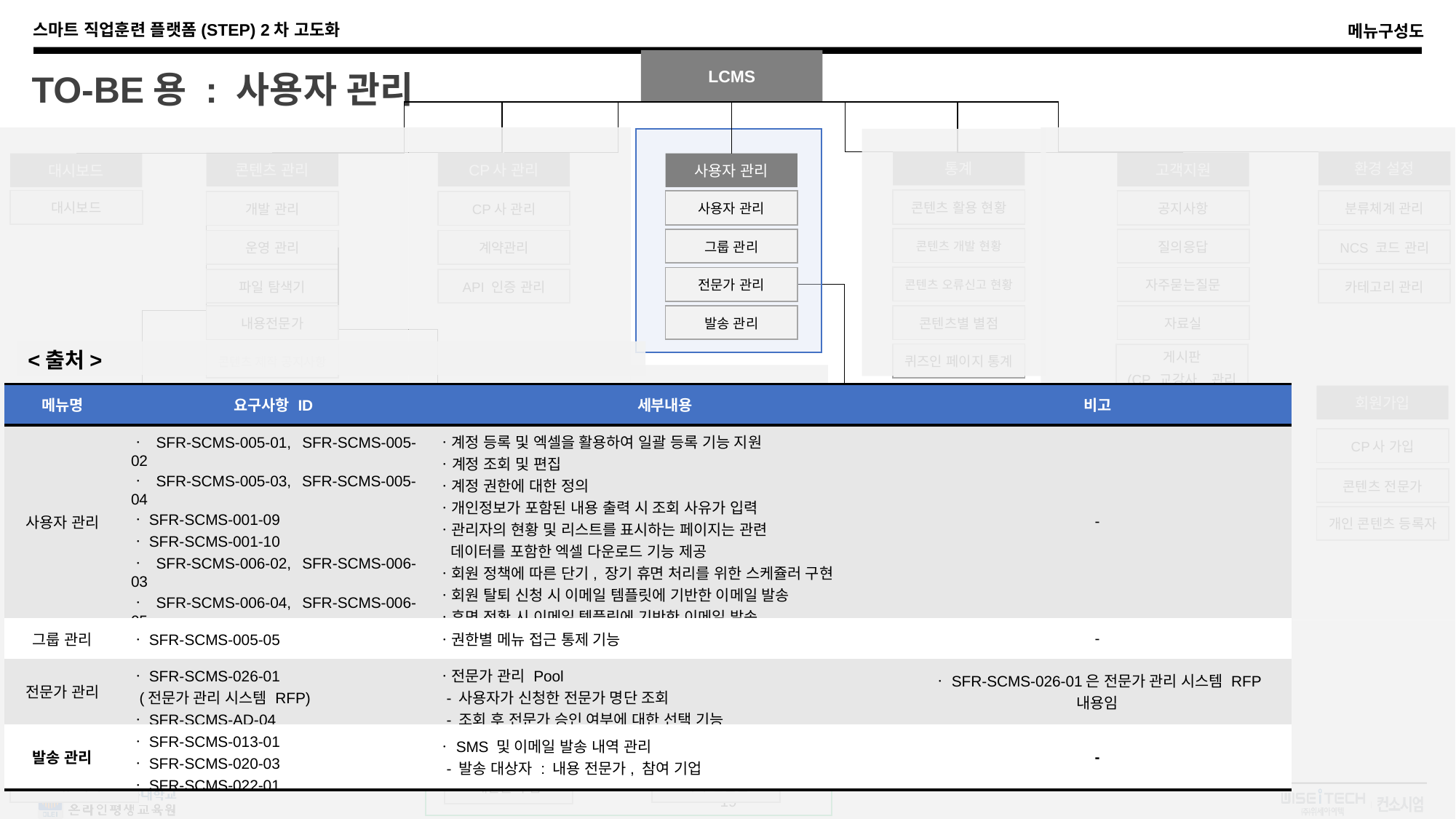

LCMS
TO-BE용 : 사용자 관리

통계
환경 설정
콘텐츠 관리
CP사 관리
고객지원
대시보드
사용자 관리
| 콘텐츠 활용 현황 |
| --- |
| 대시보드 |
| --- |
| 분류체계 관리 |
| --- |
| 사용자 관리 |
| --- |
| 공지사항 |
| --- |
| 개발 관리 |
| --- |
| CP사 관리 |
| --- |
| 콘텐츠 개발 현황 |
| --- |
| 그룹 관리 |
| --- |
| 질의응답 |
| --- |
| NCS 코드 관리 |
| --- |
| 운영 관리 |
| --- |
| 계약관리 |
| --- |
| 콘텐츠 오류신고 현황 |
| --- |
| 전문가 관리 |
| --- |
| 자주묻는질문 |
| --- |
| 파일 탐색기 |
| --- |
| API 인증 관리 |
| --- |
| 카테고리 관리 |
| --- |
| 발송 관리 |
| --- |
| 내용전문가 |
| --- |
| 콘텐츠별 별점 |
| --- |
| 자료실 |
| --- |
<출처>

| 콘텐츠 제작 공지사항 |
| --- |
| 퀴즈인 페이지 통계 |
| --- |
| 게시판 (CP, 교강사, 관리자) |
| --- |

| 콘텐츠 제작 자료실 |
| --- |
| 메뉴명 | 요구사항 ID | 세부내용 | 비고 |
| --- | --- | --- | --- |
| 사용자 관리 | ㆍSFR-SCMS-005-01, SFR-SCMS-005-02 ㆍSFR-SCMS-005-03, SFR-SCMS-005-04 ㆍSFR-SCMS-001-09 ㆍSFR-SCMS-001-10 ㆍSFR-SCMS-006-02, SFR-SCMS-006-03 ㆍSFR-SCMS-006-04, SFR-SCMS-006-05 | ㆍ계정 등록 및 엑셀을 활용하여 일괄 등록 기능 지원 ㆍ계정 조회 및 편집 ㆍ계정 권한에 대한 정의 ㆍ개인정보가 포함된 내용 출력 시 조회 사유가 입력 ㆍ관리자의 현황 및 리스트를 표시하는 페이지는 관련 데이터를 포함한 엑셀 다운로드 기능 제공 ㆍ회원 정책에 따른 단기, 장기 휴면 처리를 위한 스케쥴러 구현 ㆍ회원 탈퇴 신청 시 이메일 템플릿에 기반한 이메일 발송 ㆍ휴면 전환 시 이메일 템플릿에 기반한 이메일 발송 ㆍ회원 탈퇴 시 계정 정보 데이터 아카이빙 | - |
| 그룹 관리 | ㆍSFR-SCMS-005-05 | ㆍ권한별 메뉴 접근 통제 기능 | - |
| 전문가 관리 | ㆍSFR-SCMS-026-01 (전문가 관리 시스템 RFP) ㆍSFR-SCMS-AD-04 | ㆍ전문가 관리 Pool - 사용자가 신청한 전문가 명단 조회 - 조회 후 전문가 승인 여부에 대한 선택 기능 | ㆍSFR-SCMS-026-01은 전문가 관리 시스템 RFP 내용임 |
| 발송 관리 | ㆍSFR-SCMS-013-01 ㆍSFR-SCMS-020-03 ㆍSFR-SCMS-022-01 | ㆍSMS 및 이메일 발송 내역 관리 - 발송 대상자 : 내용 전문가, 참여 기업 | - |
회원가입
운영 관리
전문가 관리
개발 관리
| 콘텐츠 제작 질의사항 |
| --- |
| CP사 가입 |
| --- |
| 총괄 |
| --- |
| 회원정보 |
| --- |
| 총괄 |
| --- |
| 콘텐츠 전문가 |
| --- |
| 기본정보 |
| --- |
| 기본 정보 |
| --- |
| 콘텐츠 오류 신고 |
| --- |
| 커뮤니티 |
| --- |
| 개인 콘텐츠 등록자 |
| --- |
| 내용전문가 |
| --- |
| 과목 코드 |
| --- |
| 콘텐츠 평가 |
| --- |
| 접수현황 |
| --- |
| 프로토 타입 |
| --- |
| 강의계획서 |
| --- |
| 개인 콘텐츠 승인 |
| --- |
| 공고등록 |
| --- |
| 양산 콘텐츠 |
| --- |

| 통합 검수 |
| --- |
| 원고 |
| --- |
| 내용 자문 |
| --- |
| 최종 제출 |
| --- |
| 기능 자문 |
| --- |
| 화면설계서 |
| --- |
| 버전 관리 |
| --- |
| 문제 은행 |
| --- |
| 촬영/녹음 |
| --- |
| 오류 내역 |
| --- |
| 기타 산출물 |
| --- |
| 개발물 수급 |
| --- |